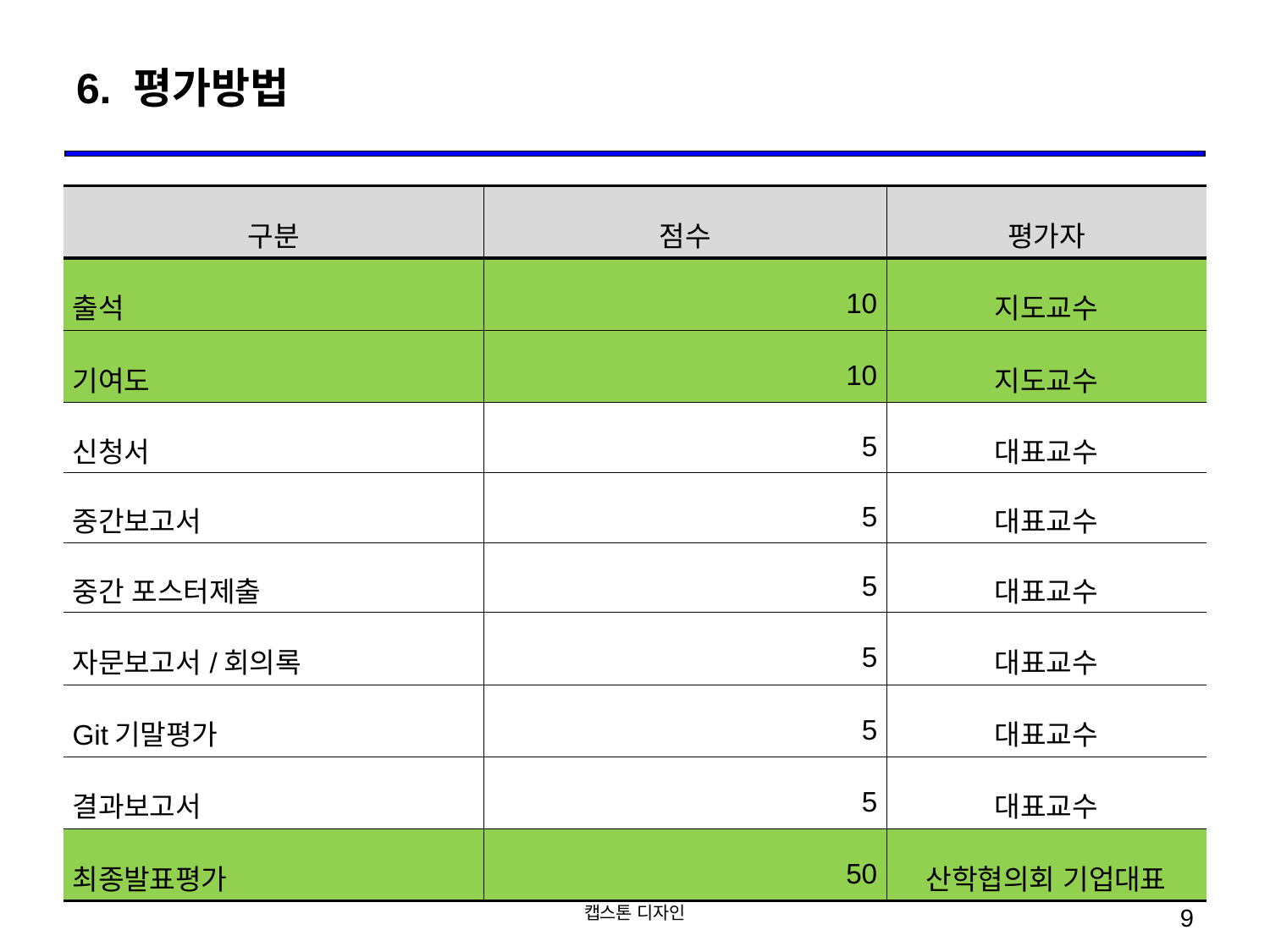

# 6. 평가방법
| 구분 | 점수 | 평가자 |
| --- | --- | --- |
| 출석 | 10 | 지도교수 |
| 기여도 | 10 | 지도교수 |
| 신청서 | 5 | 대표교수 |
| 중간보고서 | 5 | 대표교수 |
| 중간 포스터제출 | 5 | 대표교수 |
| 자문보고서/회의록 | 5 | 대표교수 |
| Git기말평가 | 5 | 대표교수 |
| 결과보고서 | 5 | 대표교수 |
| 최종발표평가 | 50 | 산학협의회 기업대표 |
캡스톤 디자인
9